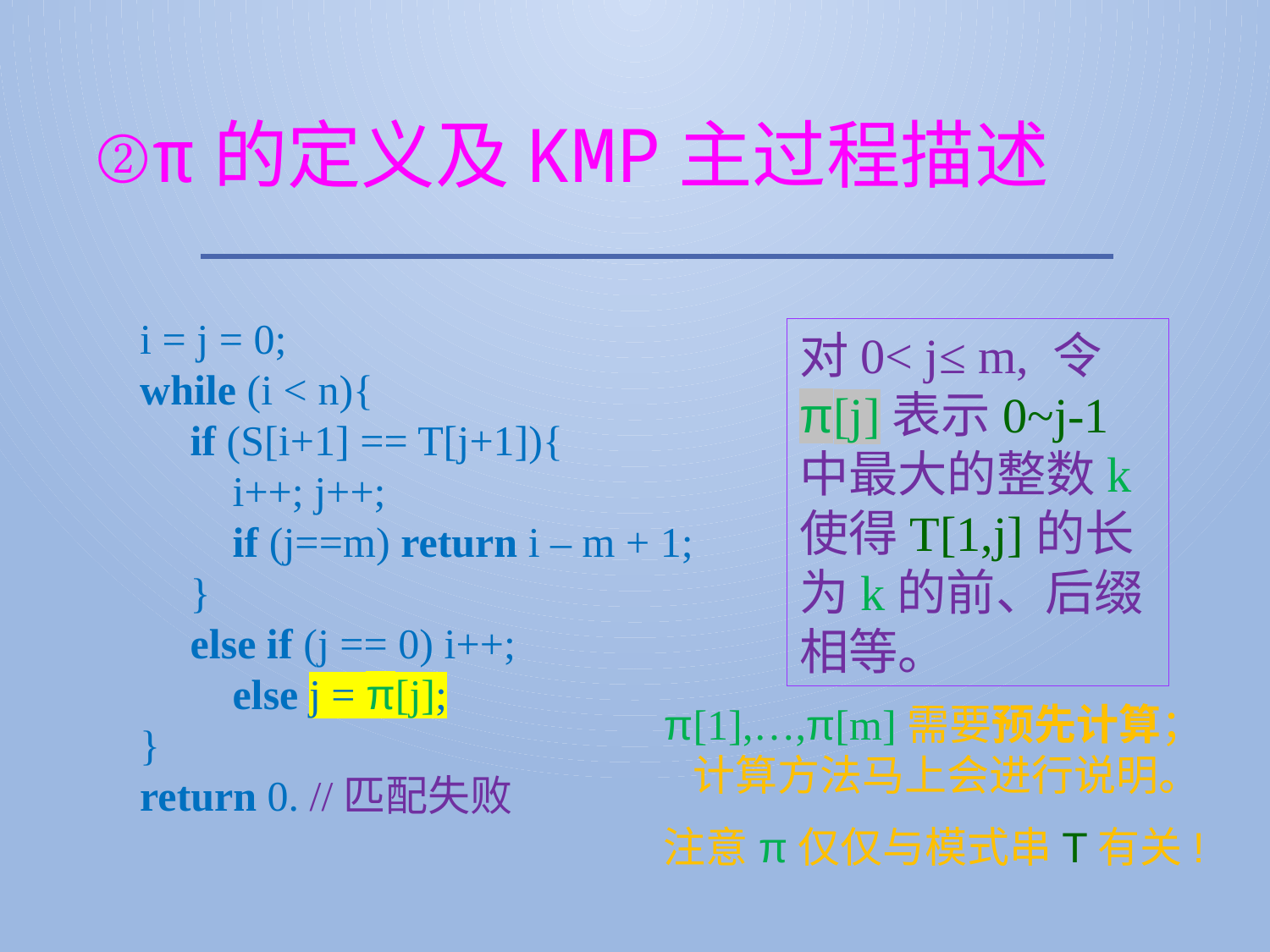

# ②π的定义及KMP主过程描述
i = j = 0;
while (i < n){
if (S[i+1] == T[j+1]){
    i++; j++;
    if (j==m) return i – m + 1;
}
else if (j == 0) i++;
    else j = π[j];
}
return 0. //匹配失败
对0< j≤ m, 令π[j]表示0~j-1中最大的整数k使得T[1,j]的长为k的前、后缀相等。
π[1],…,π[m]需要预先计算；
  计算方法马上会进行说明。
注意π仅仅与模式串T有关!